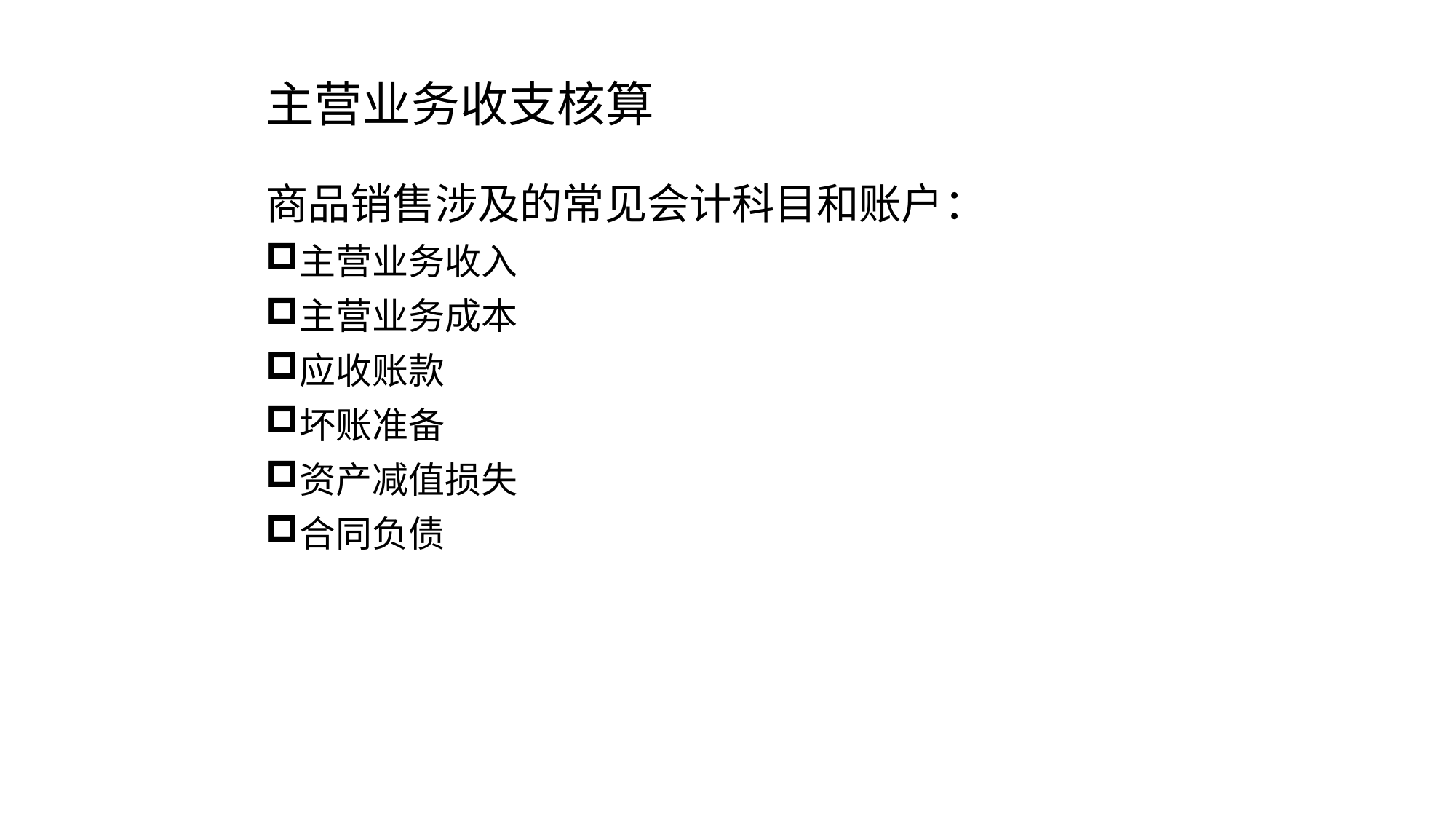

# 主营业务收支核算
商品销售涉及的常见会计科目和账户：
主营业务收入
主营业务成本
应收账款
坏账准备
资产减值损失
合同负债